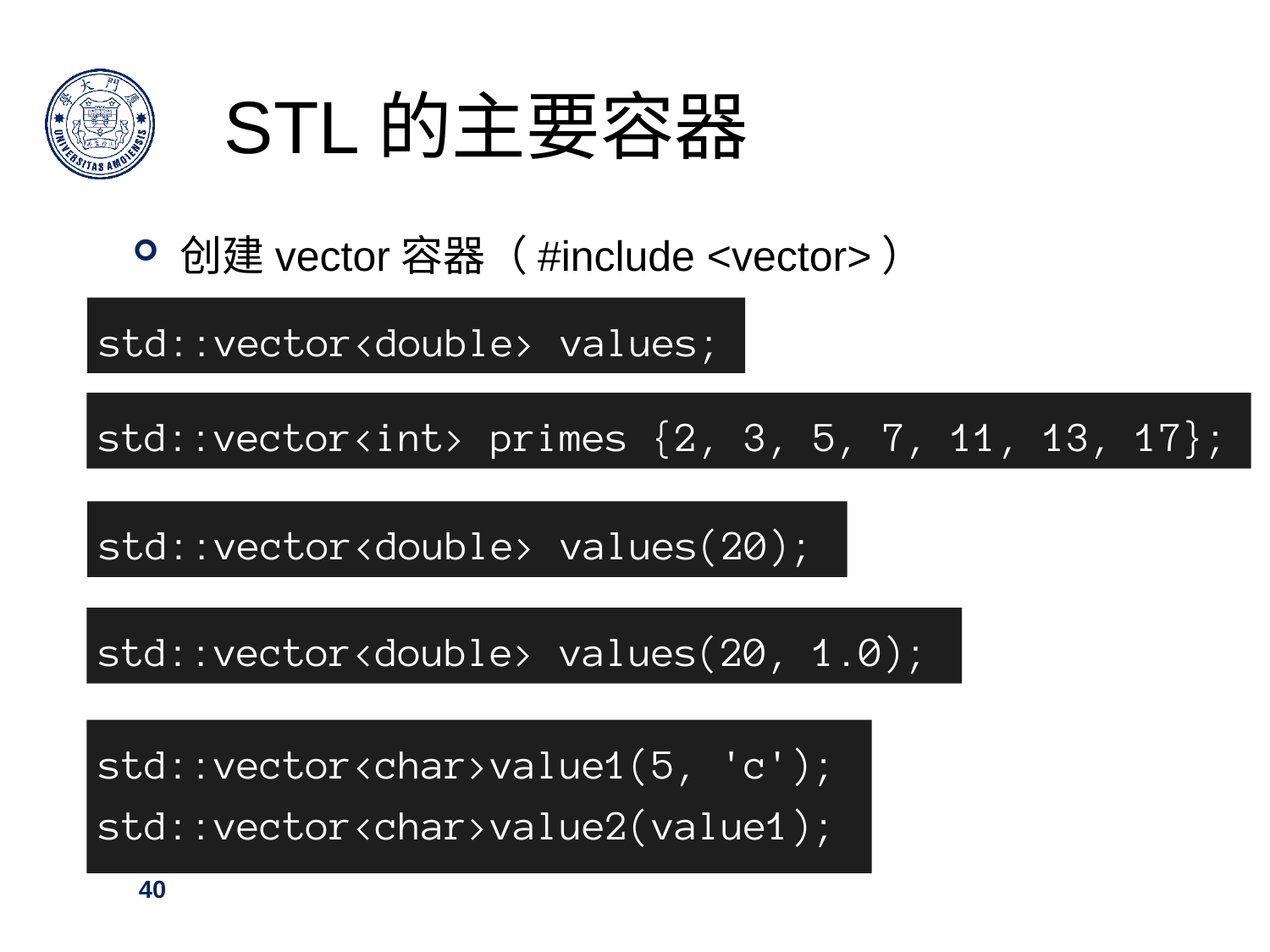

# STL的主要容器
创建vector容器（#include <vector>）
std::vector<double> values;
std::vector<int> primes {2, 3, 5, 7, 11, 13, 17};
std::vector<double> values(20);
std::vector<double> values(20, 1.0);
std::vector<char>value1(5, 'c');
std::vector<char>value2(value1);
40